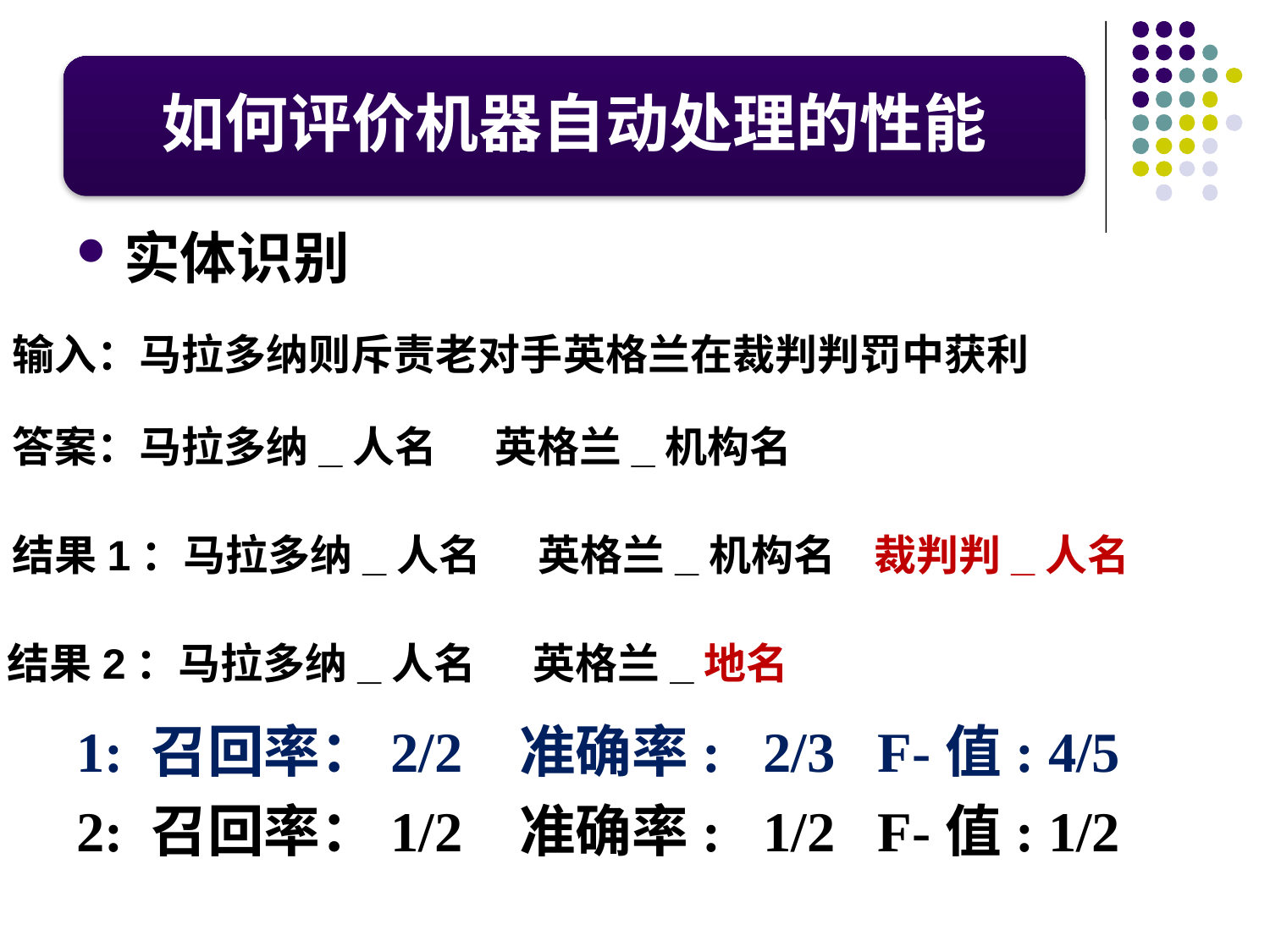

如何评价机器自动处理的性能
实体识别

1: 召回率：2/2   准确率:   2/3   F-值: 4/5
2: 召回率：1/2   准确率:   1/2   F-值: 1/2
输入：马拉多纳则斥责老对手英格兰在裁判判罚中获利
答案：马拉多纳_人名      英格兰_机构名
结果1：马拉多纳_人名      英格兰_机构名    裁判判_人名
结果2：马拉多纳_人名      英格兰_地名